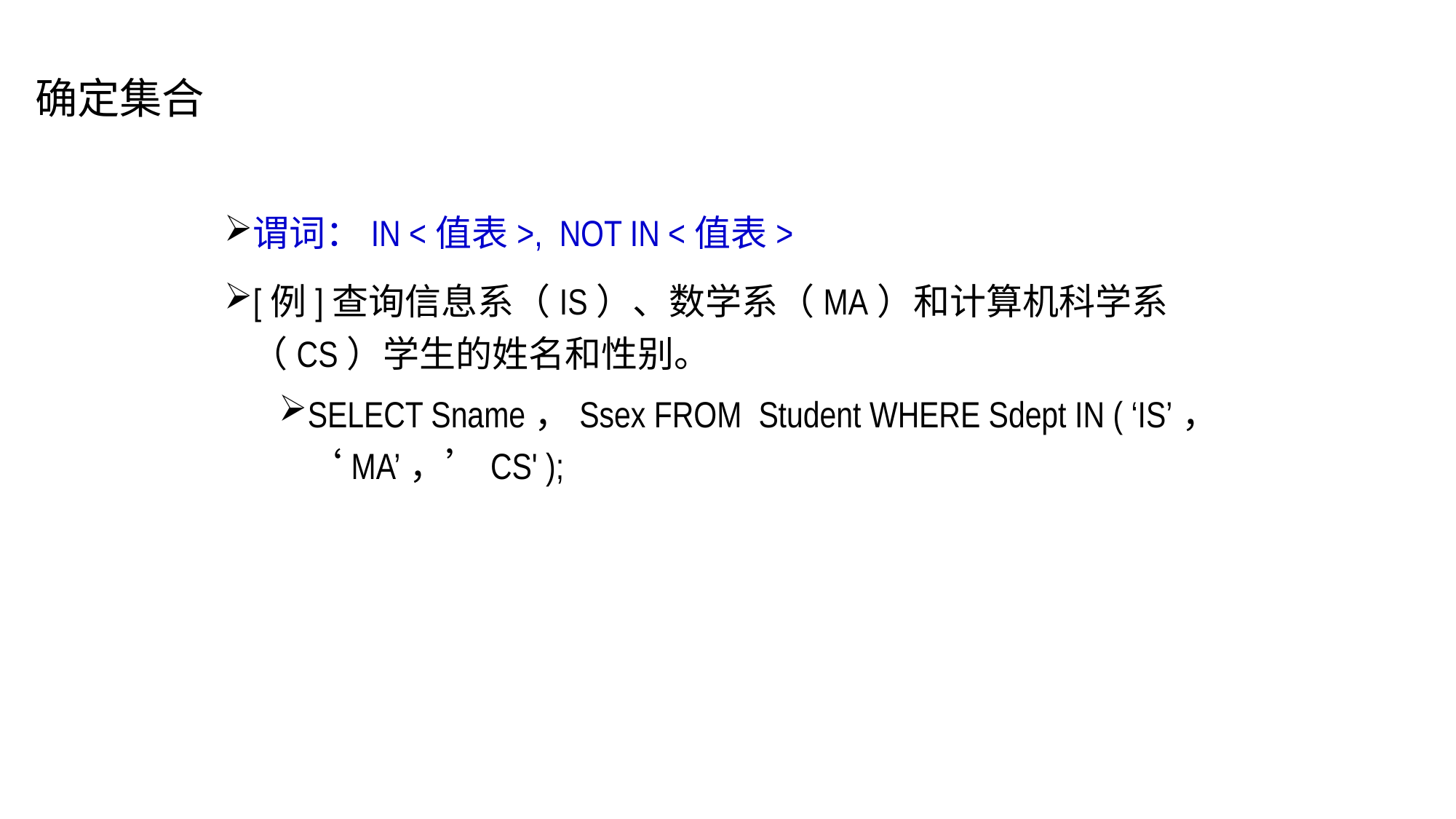

确定集合
谓词：IN <值表>,  NOT IN <值表>
[例]查询信息系（IS）、数学系（MA）和计算机科学系（CS）学生的姓名和性别。
SELECT Sname，Ssex FROM  Student WHERE Sdept IN ( ‘IS’，‘MA’，’CS' );